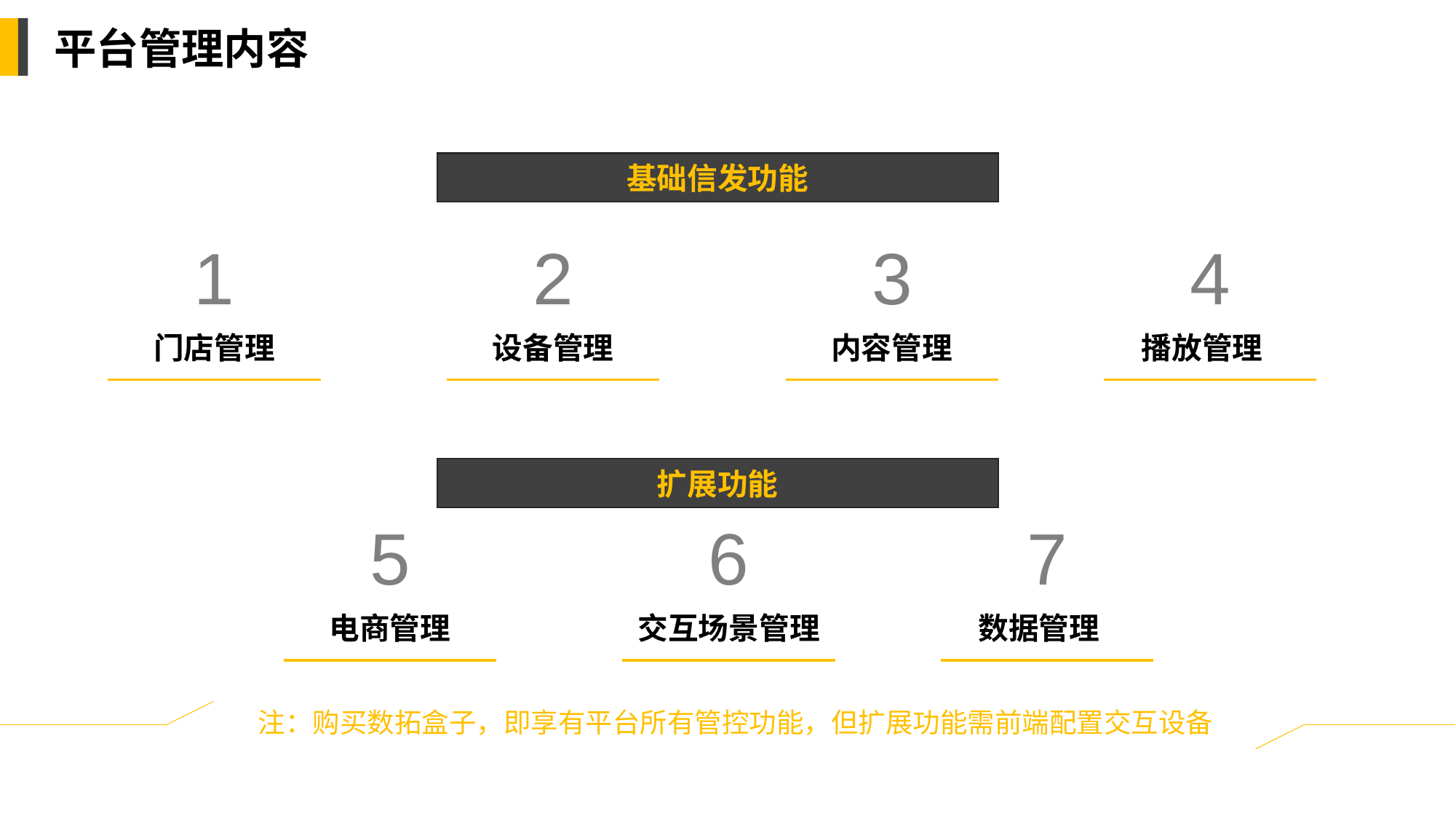

平台管理内容
基础信发功能
1
2
3
4
门店管理
设备管理
内容管理
播放管理
扩展功能
5
6
7
电商管理
交互场景管理
数据管理
注：购买数拓盒子，即享有平台所有管控功能，但扩展功能需前端配置交互设备